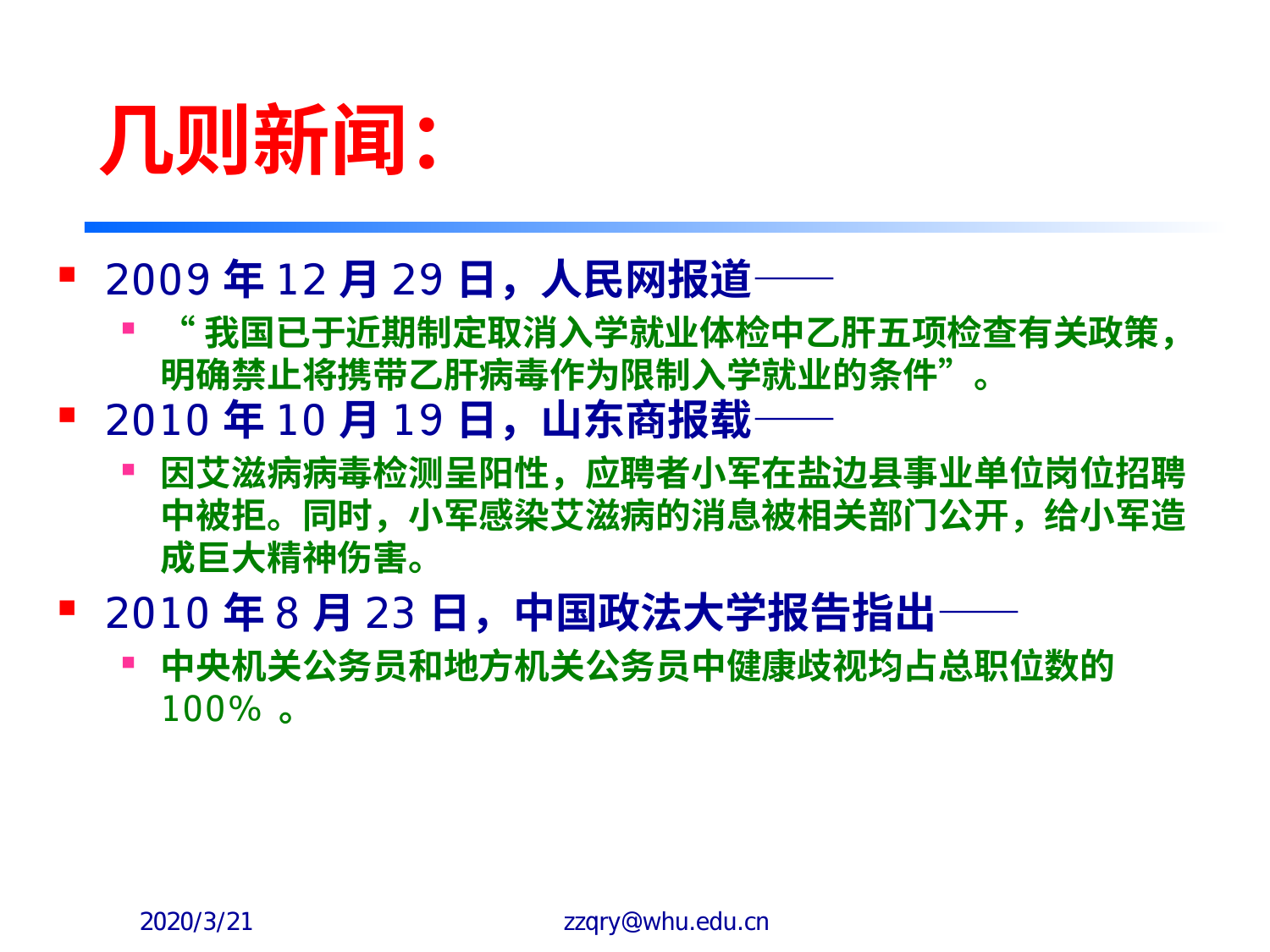

# 几则新闻：
2009年12月29日，人民网报道——
“我国已于近期制定取消入学就业体检中乙肝五项检查有关政策，明确禁止将携带乙肝病毒作为限制入学就业的条件”。
2010年10月19日，山东商报载——
因艾滋病病毒检测呈阳性，应聘者小军在盐边县事业单位岗位招聘中被拒。同时，小军感染艾滋病的消息被相关部门公开，给小军造成巨大精神伤害。
2010年8月23日，中国政法大学报告指出——
中央机关公务员和地方机关公务员中健康歧视均占总职位数的100%。
2020/3/21
zzqry@whu.edu.cn